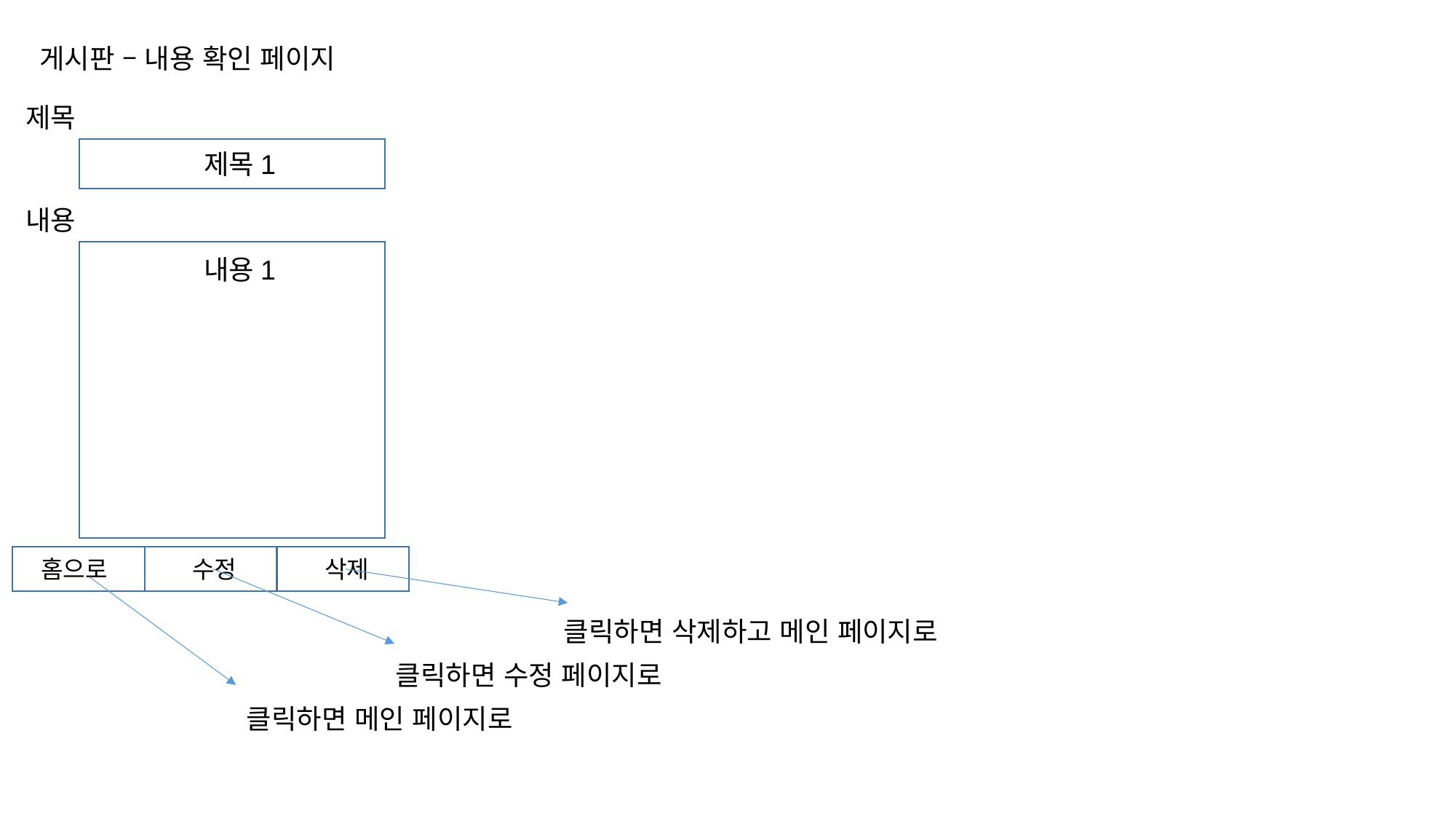

게시판 – 내용 확인 페이지
제목

제목1
내용

내용1

홈으로
  수정
  삭제
클릭하면 삭제하고 메인 페이지로
클릭하면 수정 페이지로
클릭하면 메인 페이지로